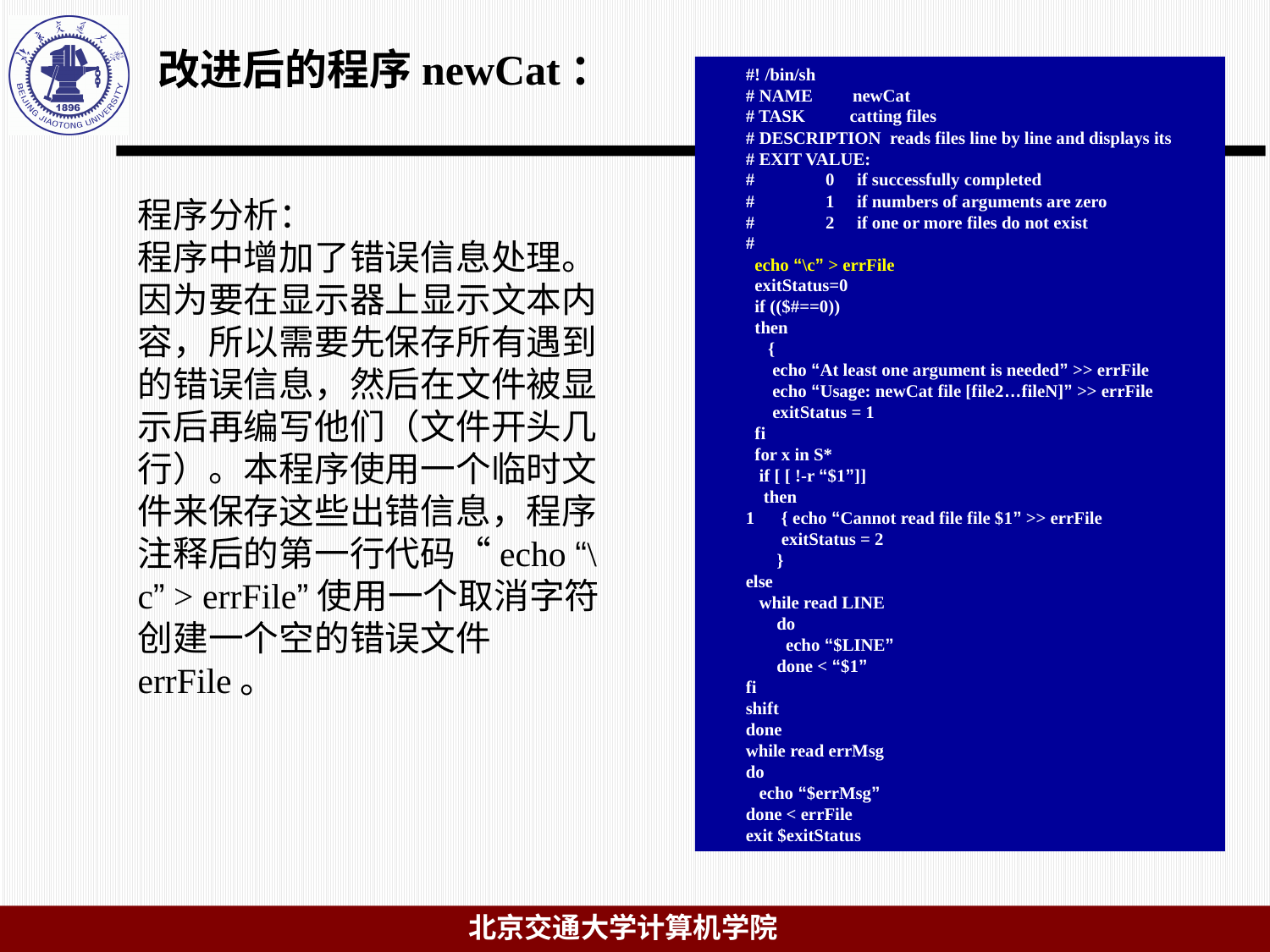

# 改进后的程序newCat：
#! /bin/sh
# NAME         newCat
# TASK          catting files
# DESCRIPTION  reads files line by line and displays its
# EXIT VALUE:
#                0     if successfully completed
#                1     if numbers of arguments are zero
#                2     if one or more files do not exist
#
  echo “\c” > errFile
  exitStatus=0
  if (($#==0))
  then
     {
      echo “At least one argument is needed” >> errFile
      echo “Usage: newCat file [file2…fileN]” >> errFile
      exitStatus = 1
  fi
  for x in S*
   if [ [ !-r “$1”]]
    then
1      { echo “Cannot read file file $1” >> errFile
        exitStatus = 2
       }
else
   while read LINE
       do
         echo “$LINE”
       done < “$1”
fi
shift
done
while read errMsg
do
   echo “$errMsg”
done < errFile
exit $exitStatus
程序分析：
程序中增加了错误信息处理。因为要在显示器上显示文本内容，所以需要先保存所有遇到的错误信息，然后在文件被显示后再编写他们（文件开头几行）。本程序使用一个临时文件来保存这些出错信息，程序注释后的第一行代码“echo “\c” > errFile”使用一个取消字符创建一个空的错误文件errFile。